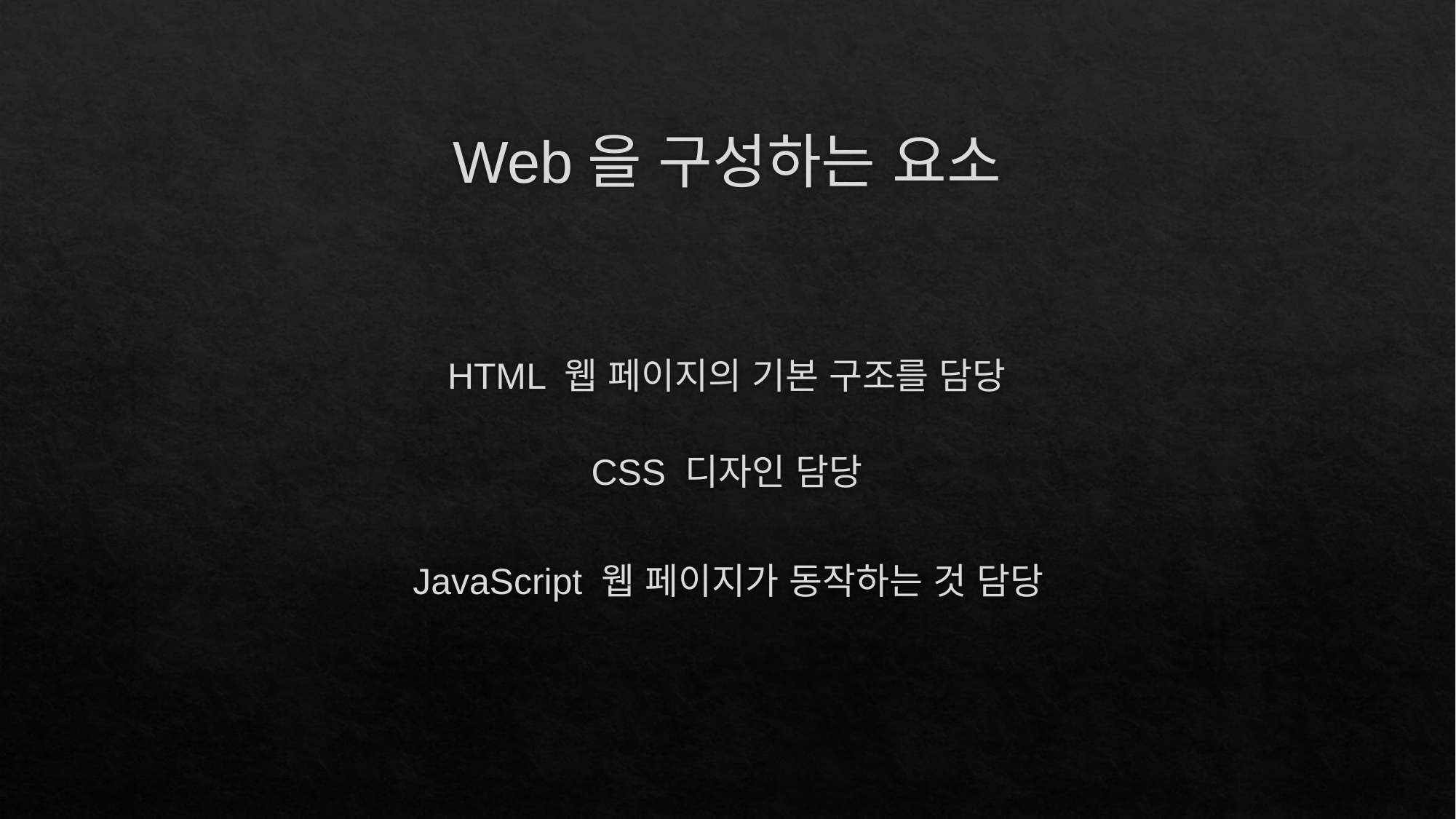

# Web을 구성하는 요소
HTML 웹 페이지의 기본 구조를 담당
CSS 디자인 담당
JavaScript 웹 페이지가 동작하는 것 담당